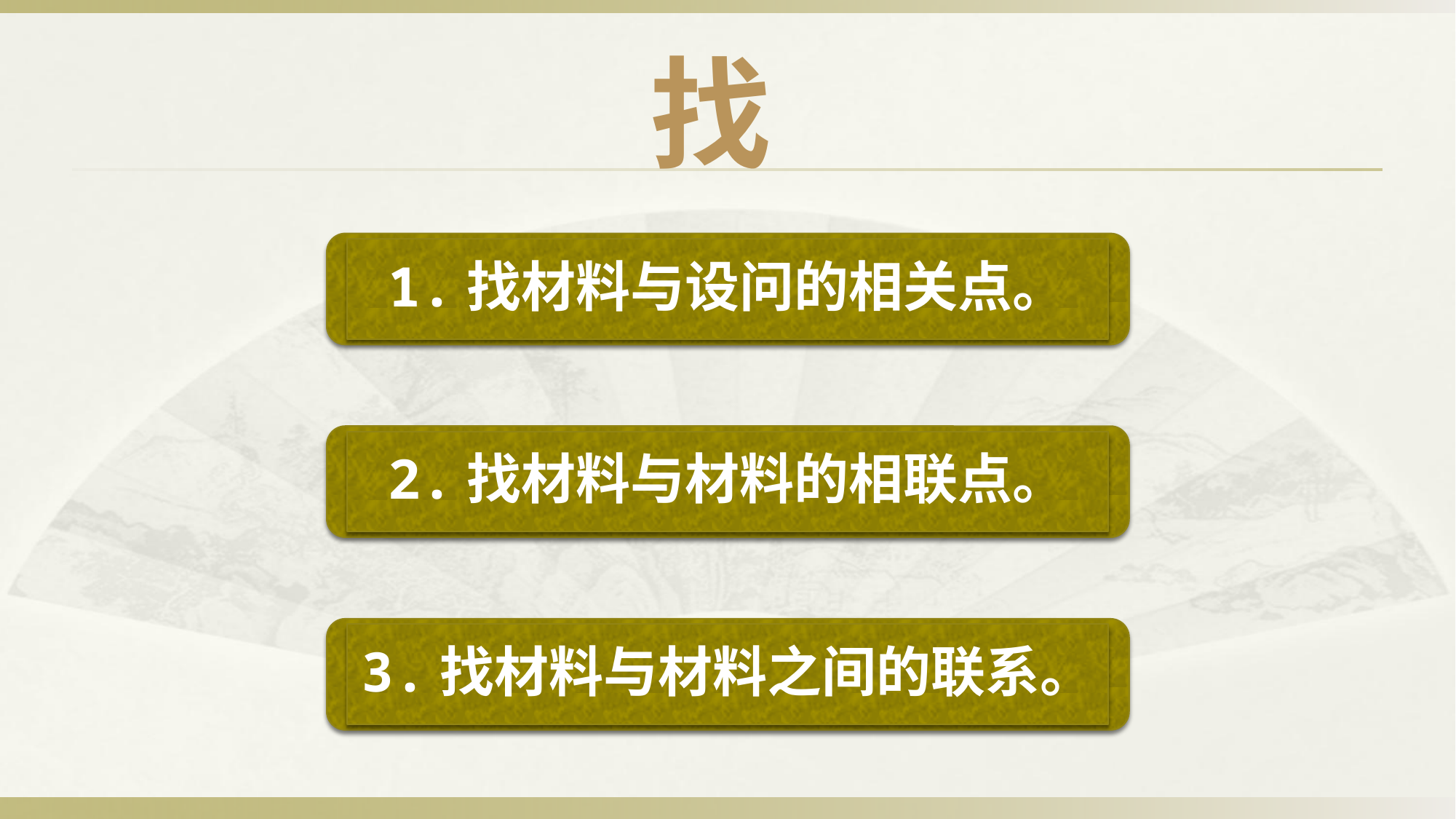

找

1.找材料与设问的相关点。

2.找材料与材料的相联点。

3.找材料与材料之间的联系。